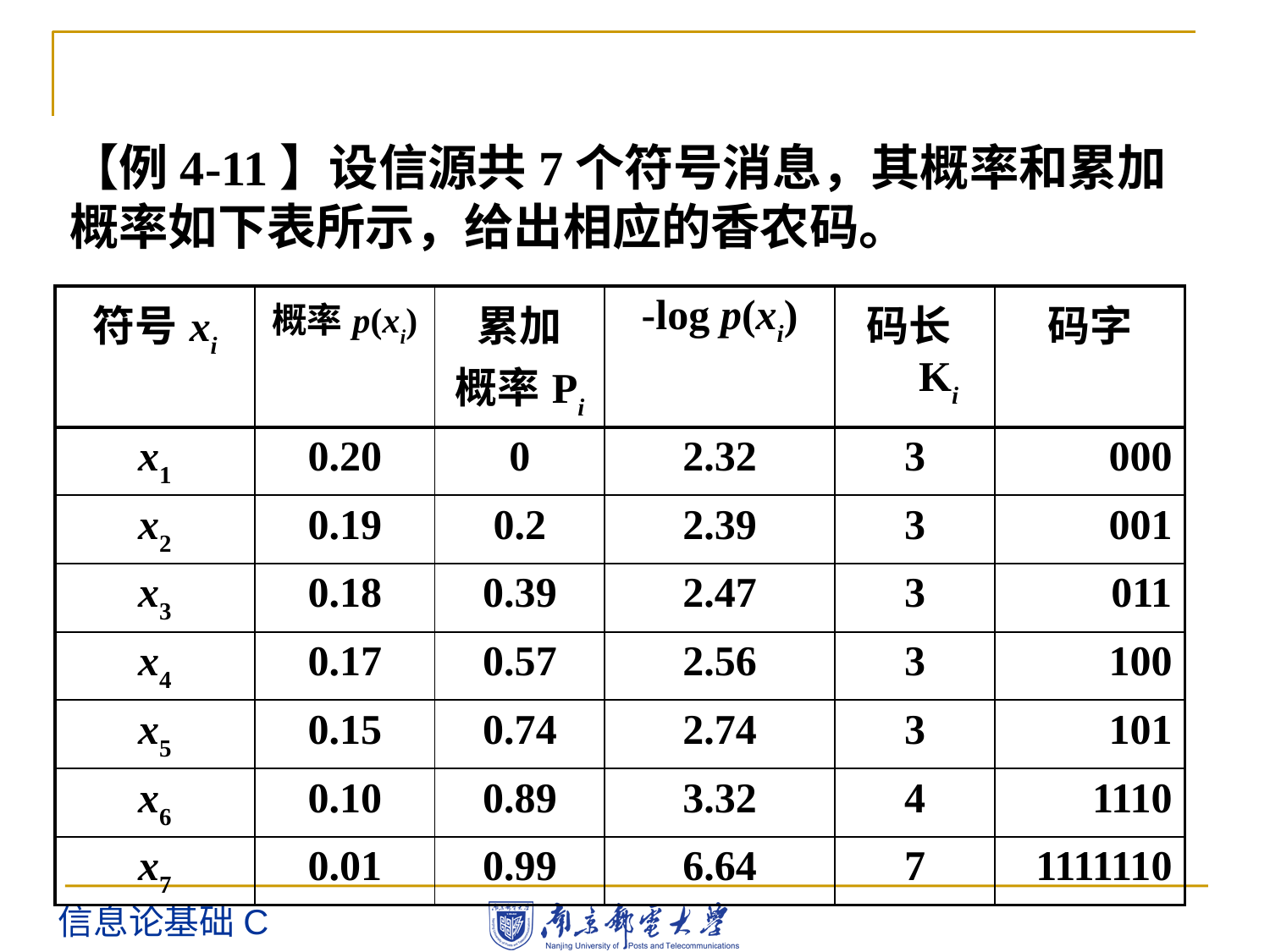

【例4-11】设信源共7个符号消息，其概率和累加概率如下表所示，给出相应的香农码。
| 符号xi | 概率p(xi) | 累加 概率Pi | -log p(xi) | 码长Ki | 码字 |
| --- | --- | --- | --- | --- | --- |
| x1 | 0.20 | 0 | 2.32 | 3 | 000 |
| x2 | 0.19 | 0.2 | 2.39 | 3 | 001 |
| x3 | 0.18 | 0.39 | 2.47 | 3 | 011 |
| x4 | 0.17 | 0.57 | 2.56 | 3 | 100 |
| x5 | 0.15 | 0.74 | 2.74 | 3 | 101 |
| x6 | 0.10 | 0.89 | 3.32 | 4 | 1110 |
| x7 | 0.01 | 0.99 | 6.64 | 7 | 1111110 |
53